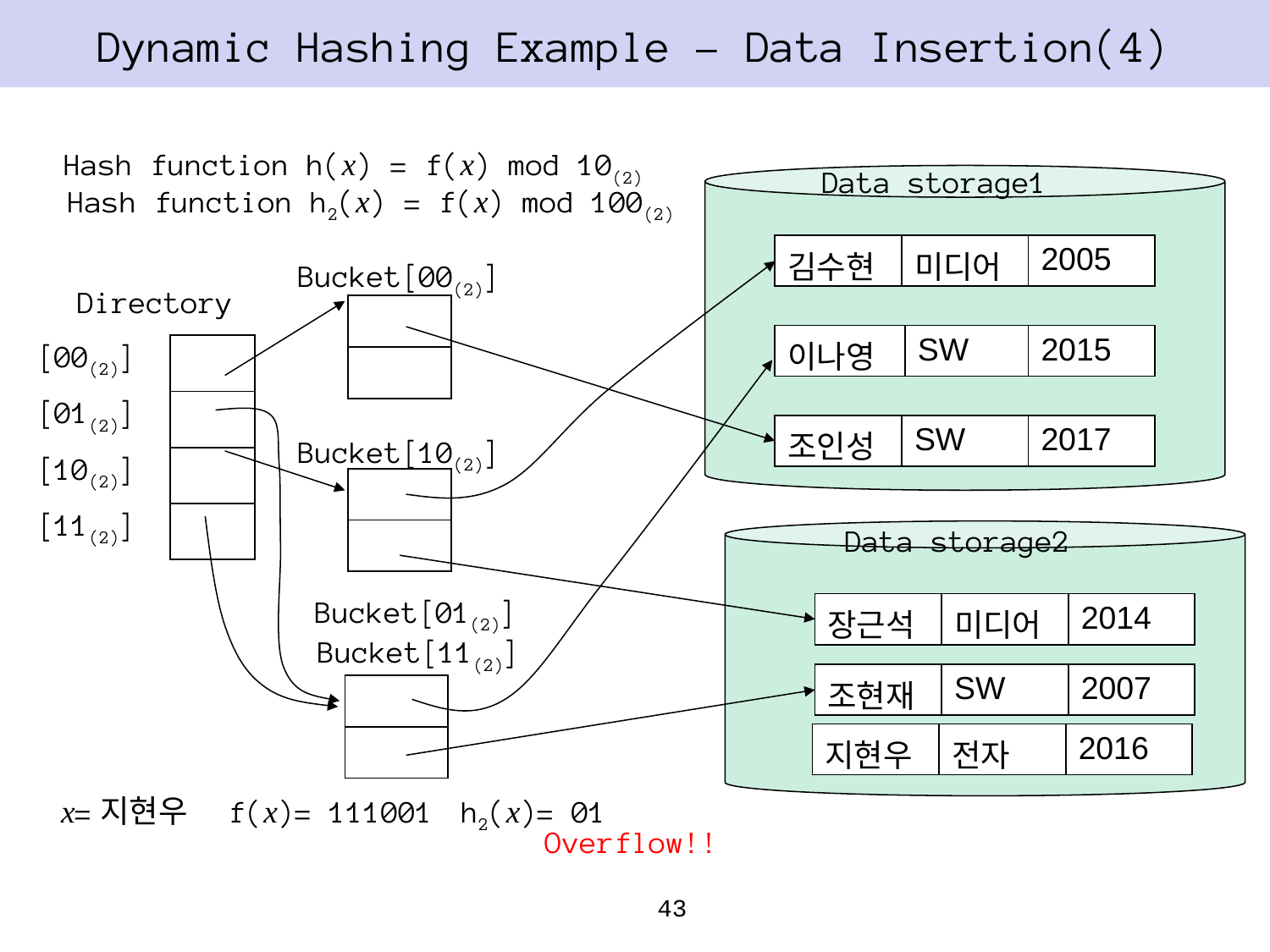

# Dynamic Hashing Example – Data Insertion(4)
Hash function h(x) = f(x) mod 10(2)
Data storage1

Hash function h2(x) = f(x) mod 100(2)
| 김수현 | 미디어 | 2005 |
| --- | --- | --- |
Bucket[00(2)]

Directory
|  |
| --- |
|  |
| 이나영 | SW | 2015 |
| --- | --- | --- |
| [00(2)] |  |
| --- | --- |
| [01(2)] |  |
| [10(2)] |  |
| [11(2)] |  |

| 조인성 | SW | 2017 |
| --- | --- | --- |
Bucket[10(2)]
|  |
| --- |
|  |
Data storage2

Bucket[01(2)]
| 장근석 | 미디어 | 2014 |
| --- | --- | --- |
Bucket[11(2)]
| 조현재 | SW | 2007 |
| --- | --- | --- |
|  |
| --- |
|  |
| 지현우 | 전자 | 2016 |
| --- | --- | --- |
x=지현우
f(x)= 111001
h2(x)= 01
Overflow!!
43